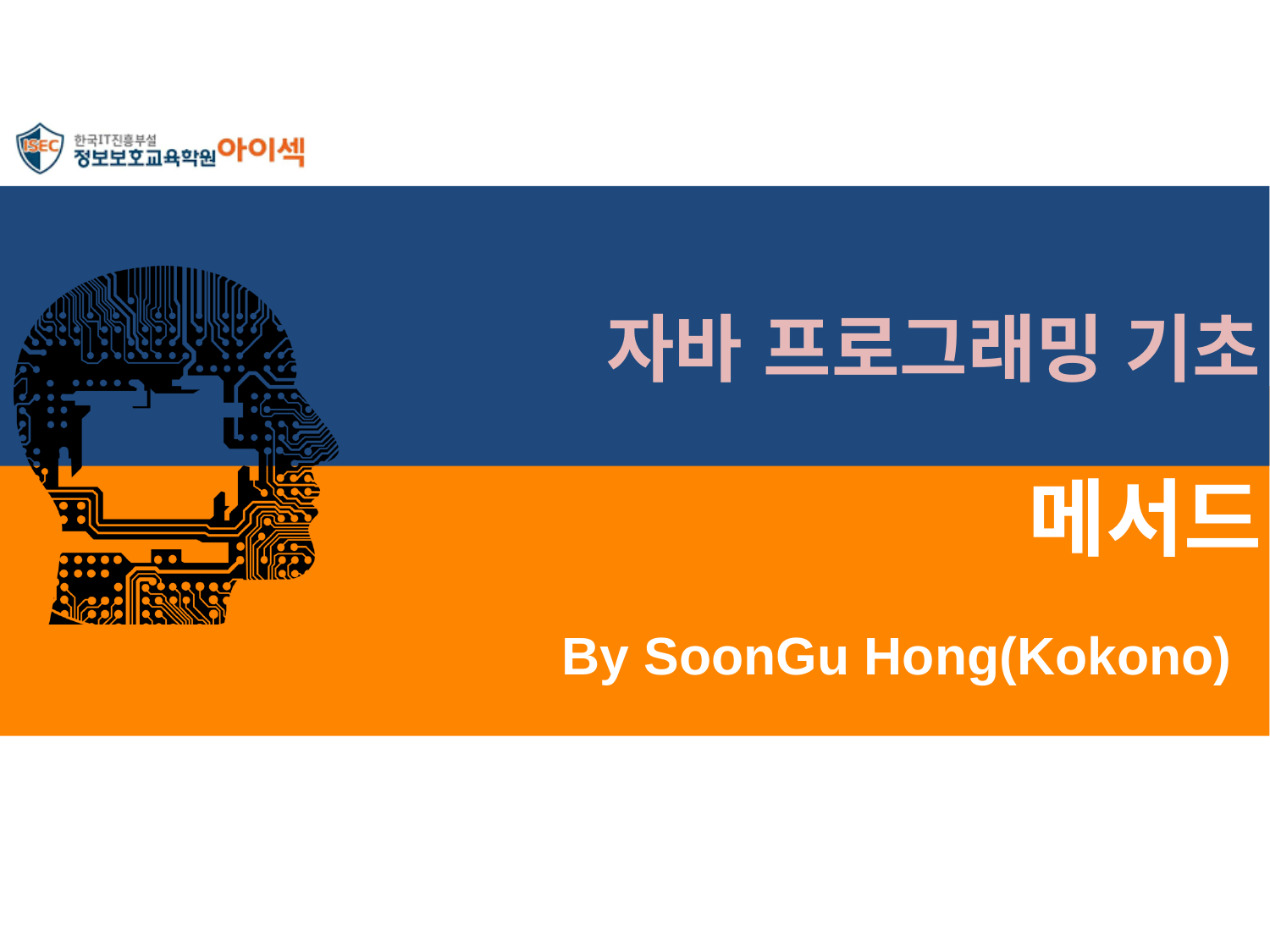

자바 프로그래밍 기초
# 메서드
By SoonGu Hong(Kokono)